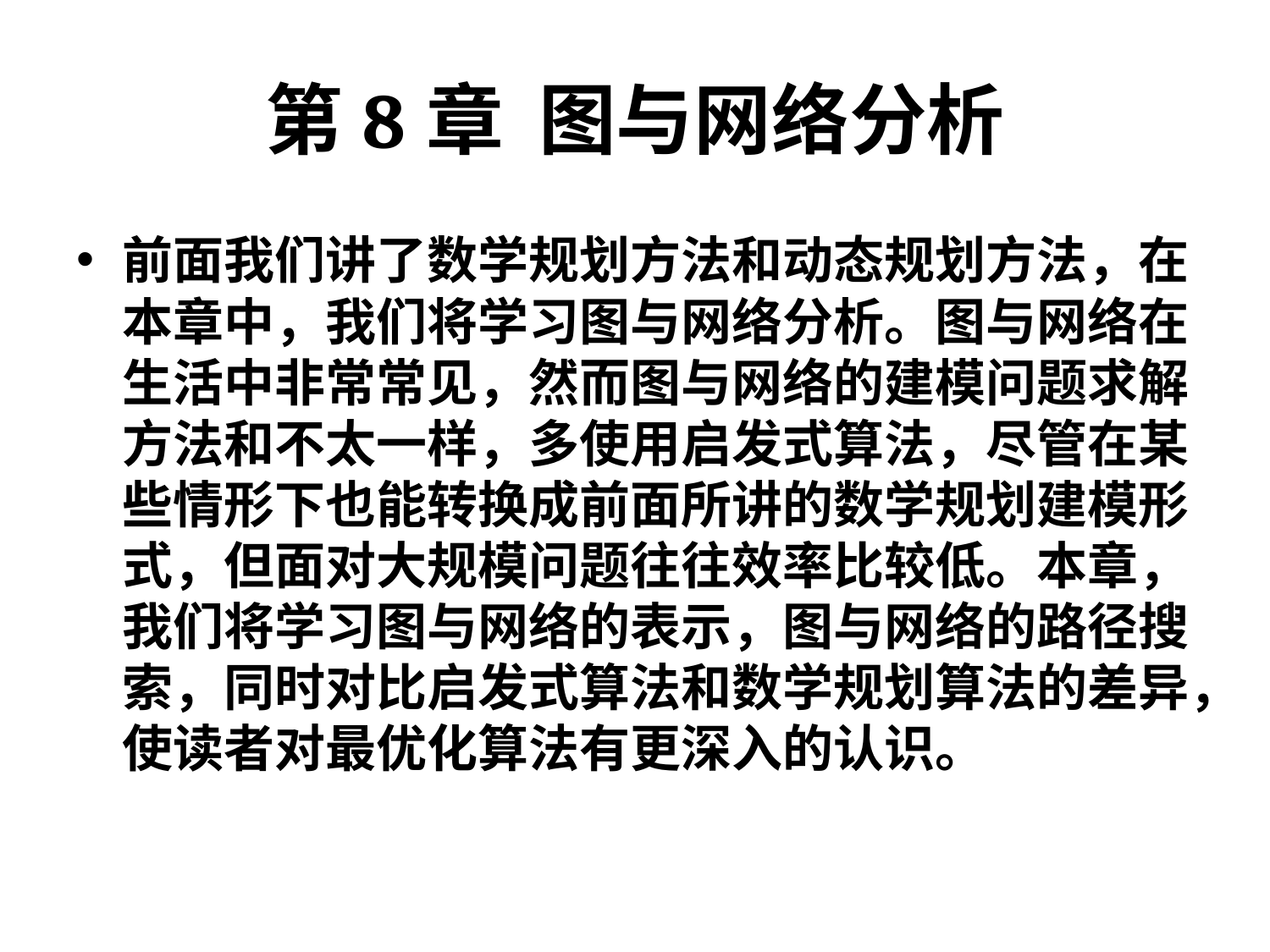

# 第8章  图与网络分析
前面我们讲了数学规划方法和动态规划方法，在本章中，我们将学习图与网络分析。图与网络在生活中非常常见，然而图与网络的建模问题求解方法和不太一样，多使用启发式算法，尽管在某些情形下也能转换成前面所讲的数学规划建模形式，但面对大规模问题往往效率比较低。本章，我们将学习图与网络的表示，图与网络的路径搜索，同时对比启发式算法和数学规划算法的差异，使读者对最优化算法有更深入的认识。